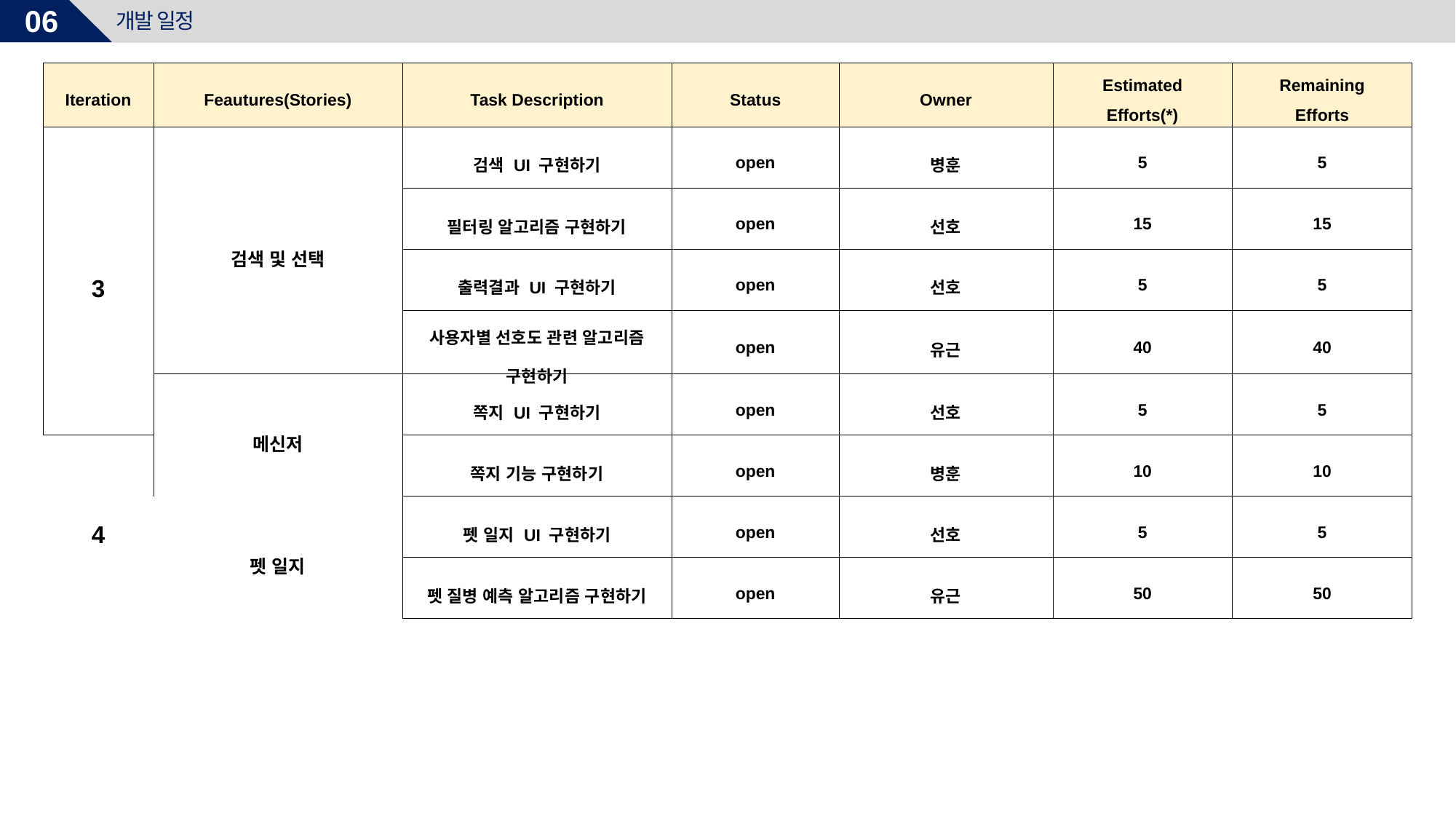

06

개발 일정
| Iteration | Feautures(Stories) | Task Description | Status | Owner | Estimated Efforts(\*) | Remaining Efforts |
| --- | --- | --- | --- | --- | --- | --- |
| 3 | 검색 및 선택 | 검색 UI 구현하기 | open | 병훈 | 5 | 5 |
|  |  | 필터링 알고리즘 구현하기 | open | 선호 | 15 | 15 |
|  |  | 출력결과 UI 구현하기 | open | 선호 | 5 | 5 |
|  |  | 사용자별 선호도 관련 알고리즘 구현하기 | open | 유근 | 40 | 40 |
|  | 메신저 | 쪽지 UI 구현하기 | open | 선호 | 5 | 5 |
| 4 |  | 쪽지 기능 구현하기 | open | 병훈 | 10 | 10 |
|  | 펫 일지 | 펫 일지 UI 구현하기 | open | 선호 | 5 | 5 |
|  |  | 펫 질병 예측 알고리즘 구현하기 | open | 유근 | 50 | 50 |